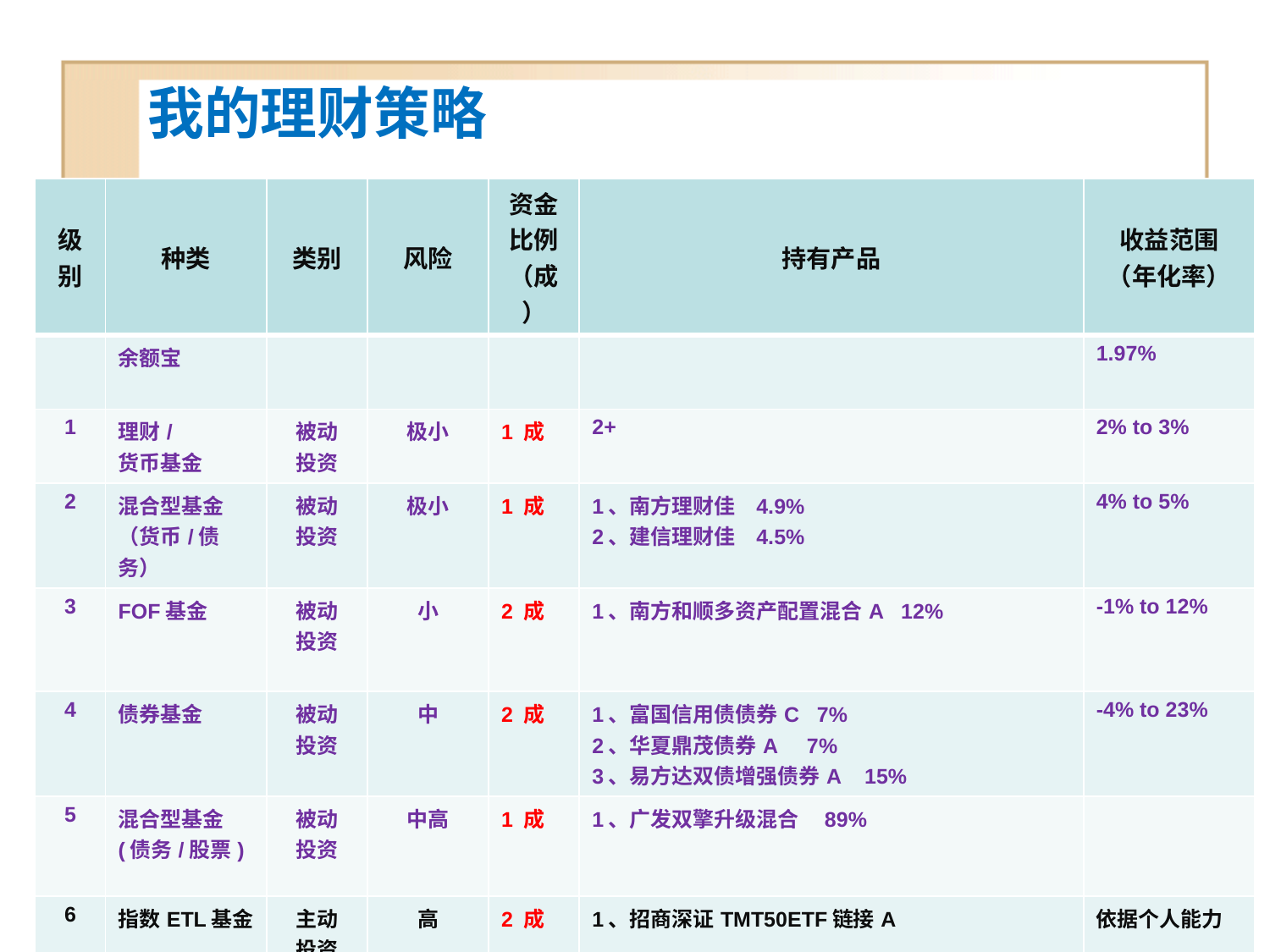

# 我的理财策略
| 级别 | 种类 | 类别 | 风险 | 资金 比例 （成） | 持有产品 | 收益范围 （年化率） |
| --- | --- | --- | --- | --- | --- | --- |
|  | 余额宝 |  |  |  |  | 1.97% |
| 1 | 理财/ 货币基金 | 被动 投资 | 极小 | 1 成 | 2+ | 2% to 3% |
| 2 | 混合型基金 （货币/债务） | 被动 投资 | 极小 | 1 成 | 1、南方理财佳 4.9% 2、建信理财佳 4.5% | 4% to 5% |
| 3 | FOF基金 | 被动 投资 | 小 | 2 成 | 1、南方和顺多资产配置混合A 12% | -1% to 12% |
| 4 | 债券基金 | 被动 投资 | 中 | 2 成 | 1、富国信用债债券C 7% 2、华夏鼎茂债券A 7% 3、易方达双债增强债券A 15% | -4% to 23% |
| 5 | 混合型基金 (债务/股票) | 被动 投资 | 中高 | 1 成 | 1、广发双擎升级混合 89% |  |
| 6 | 指数ETL基金 | 主动 投资 | 高 | 2 成 | 1、招商深证TMT50ETF链接A | 依据个人能力 |
*1 被动投资时，每个种类为什么要持有2个或以上，因为需要现金的时候，可以把相同的级别的产品利润少的出掉，及时换取现金